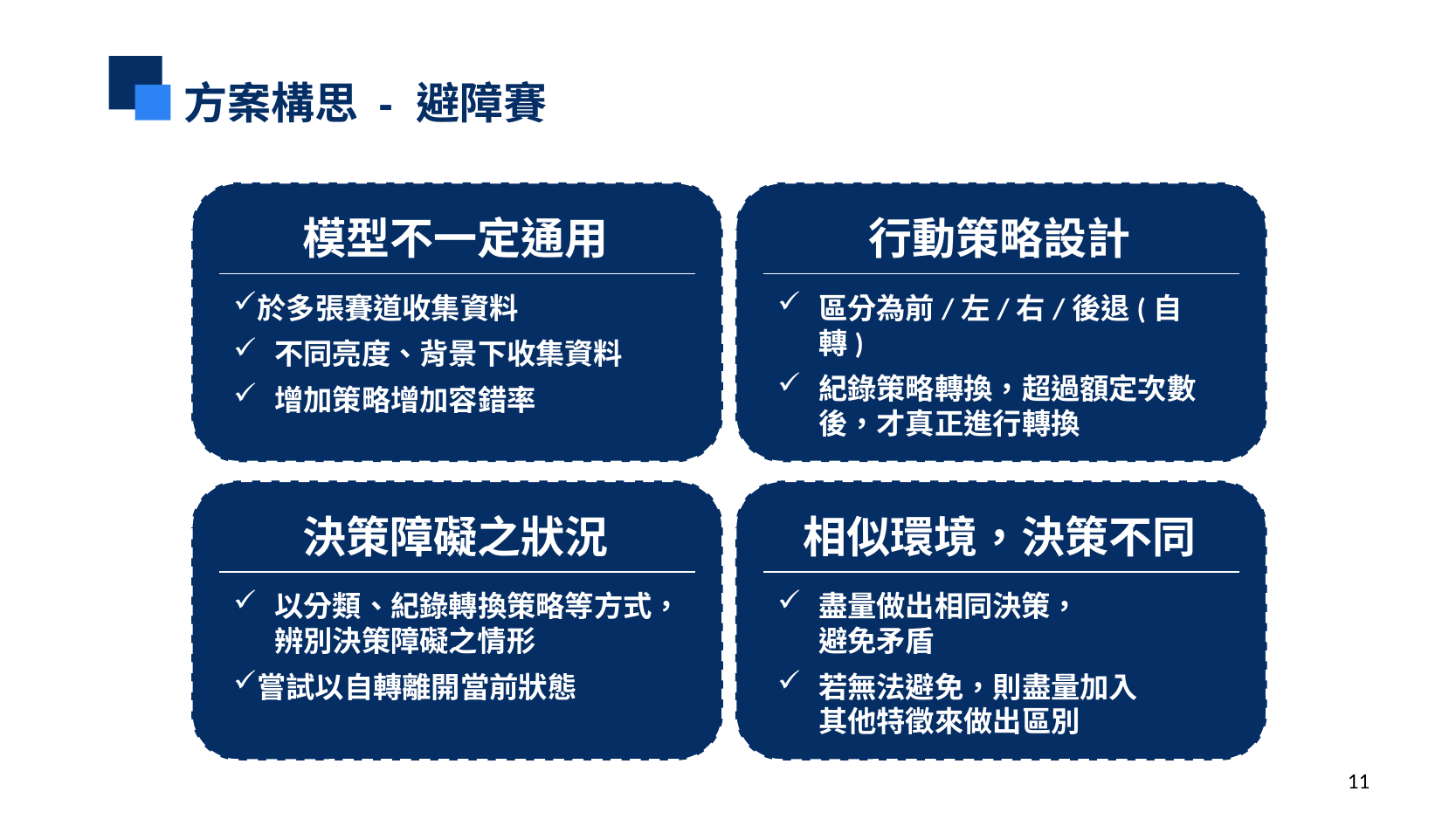

方案構思 - 避障賽

模型不一定通用
於多張賽道收集資料
不同亮度、背景下收集資料
增加策略增加容錯率

行動策略設計
區分為前/左/右/後退(自轉)
紀錄策略轉換，超過額定次數後，才真正進行轉換

決策障礙之狀況
以分類、紀錄轉換策略等方式，辨別決策障礙之情形
嘗試以自轉離開當前狀態

相似環境，決策不同
盡量做出相同決策，
避免矛盾
若無法避免，則盡量加入
其他特徵來做出區別
11